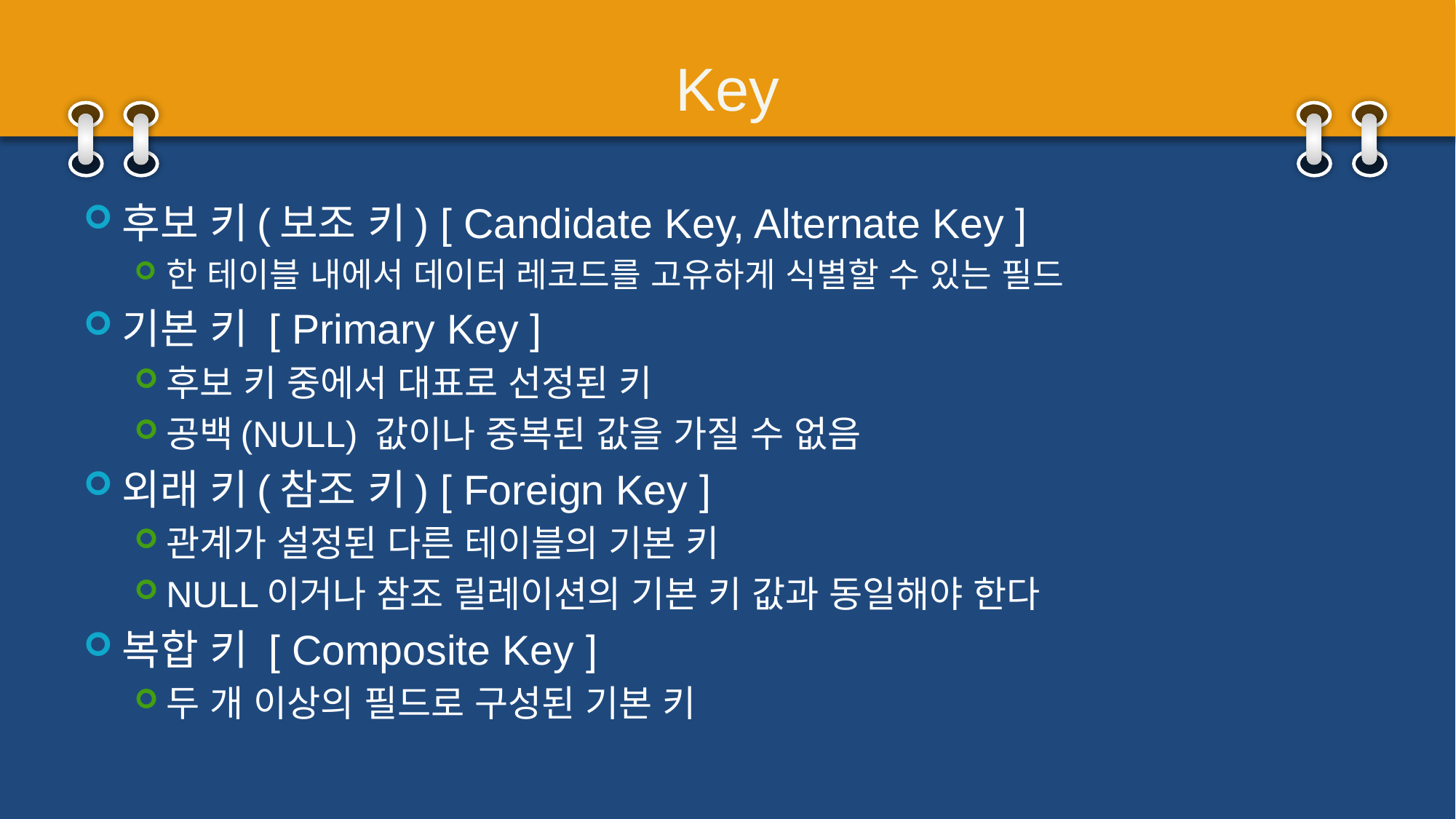

# Key
후보 키(보조 키) [ Candidate Key, Alternate Key ]
한 테이블 내에서 데이터 레코드를 고유하게 식별할 수 있는 필드
기본 키 [ Primary Key ]
후보 키 중에서 대표로 선정된 키
공백(NULL) 값이나 중복된 값을 가질 수 없음
외래 키(참조 키) [ Foreign Key ]
관계가 설정된 다른 테이블의 기본 키
NULL이거나 참조 릴레이션의 기본 키 값과 동일해야 한다
복합 키 [ Composite Key ]
두 개 이상의 필드로 구성된 기본 키